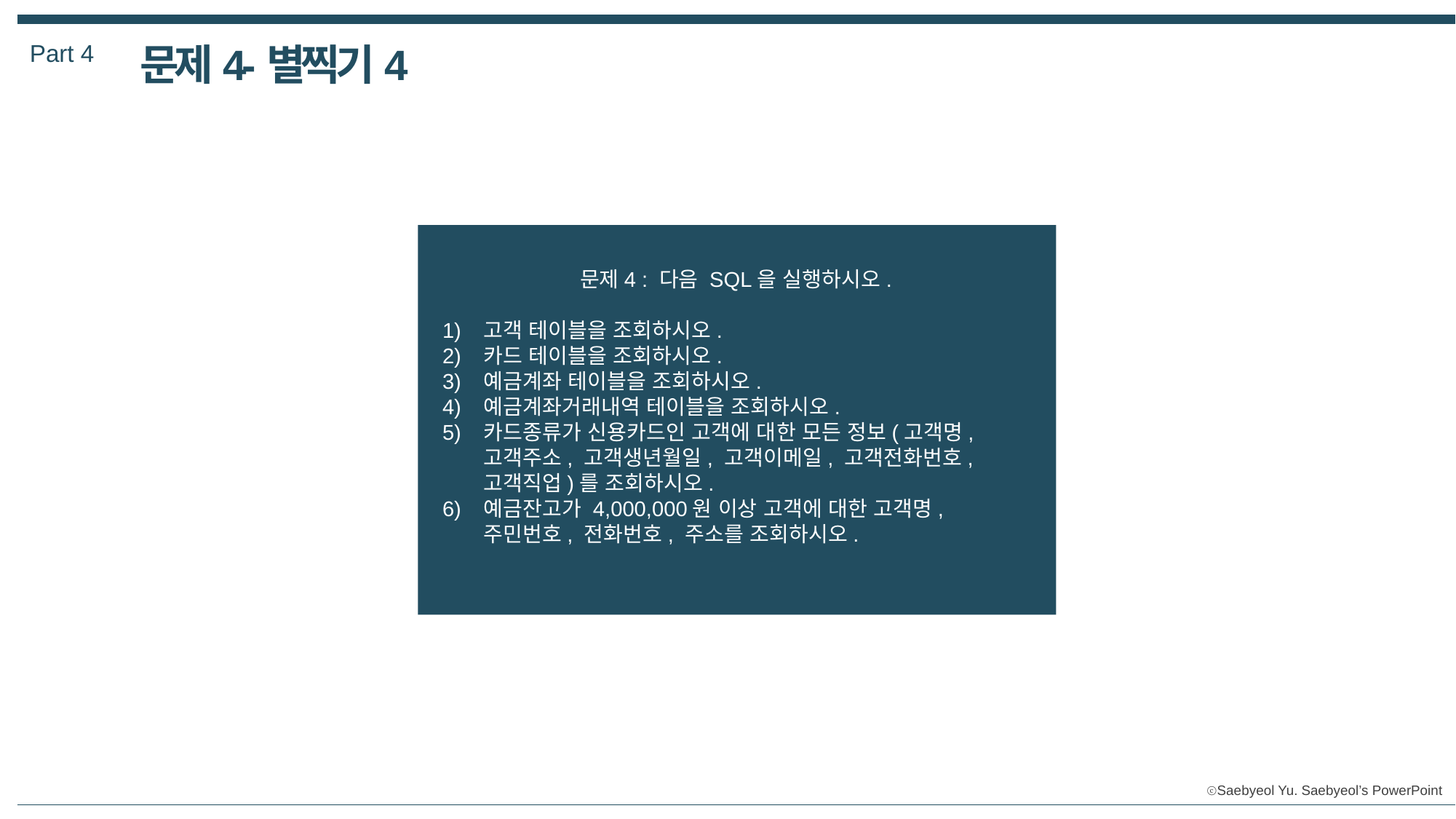

Part 4
문제4-별찍기4

문제4 : 다음 SQL을 실행하시오.

고객 테이블을 조회하시오.
카드 테이블을 조회하시오.
예금계좌 테이블을 조회하시오.
예금계좌거래내역 테이블을 조회하시오.
카드종류가 신용카드인 고객에 대한 모든 정보(고객명, 고객주소, 고객생년월일, 고객이메일, 고객전화번호, 고객직업)를 조회하시오.
예금잔고가 4,000,000원 이상 고객에 대한 고객명, 주민번호, 전화번호, 주소를 조회하시오.
3, 내용을 입력하세요